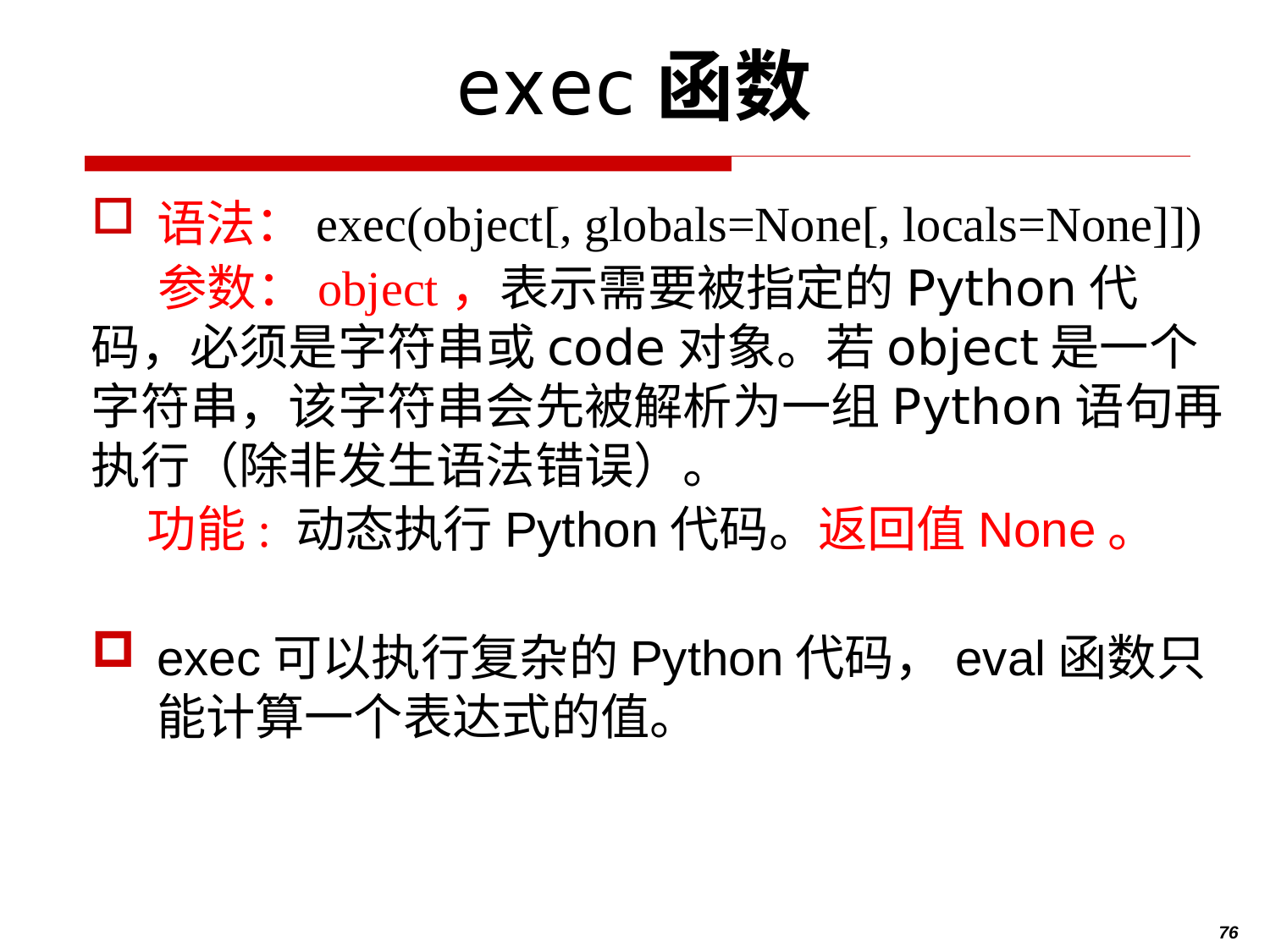

# exec函数
语法：exec(object[, globals=None[, locals=None]])
     参数：object，表示需要被指定的Python代码，必须是字符串或code对象。若object是一个字符串，该字符串会先被解析为一组Python语句再执行（除非发生语法错误）。
    功能: 动态执行Python代码。返回值None。

exec可以执行复杂的Python代码，eval函数只能计算一个表达式的值。
76